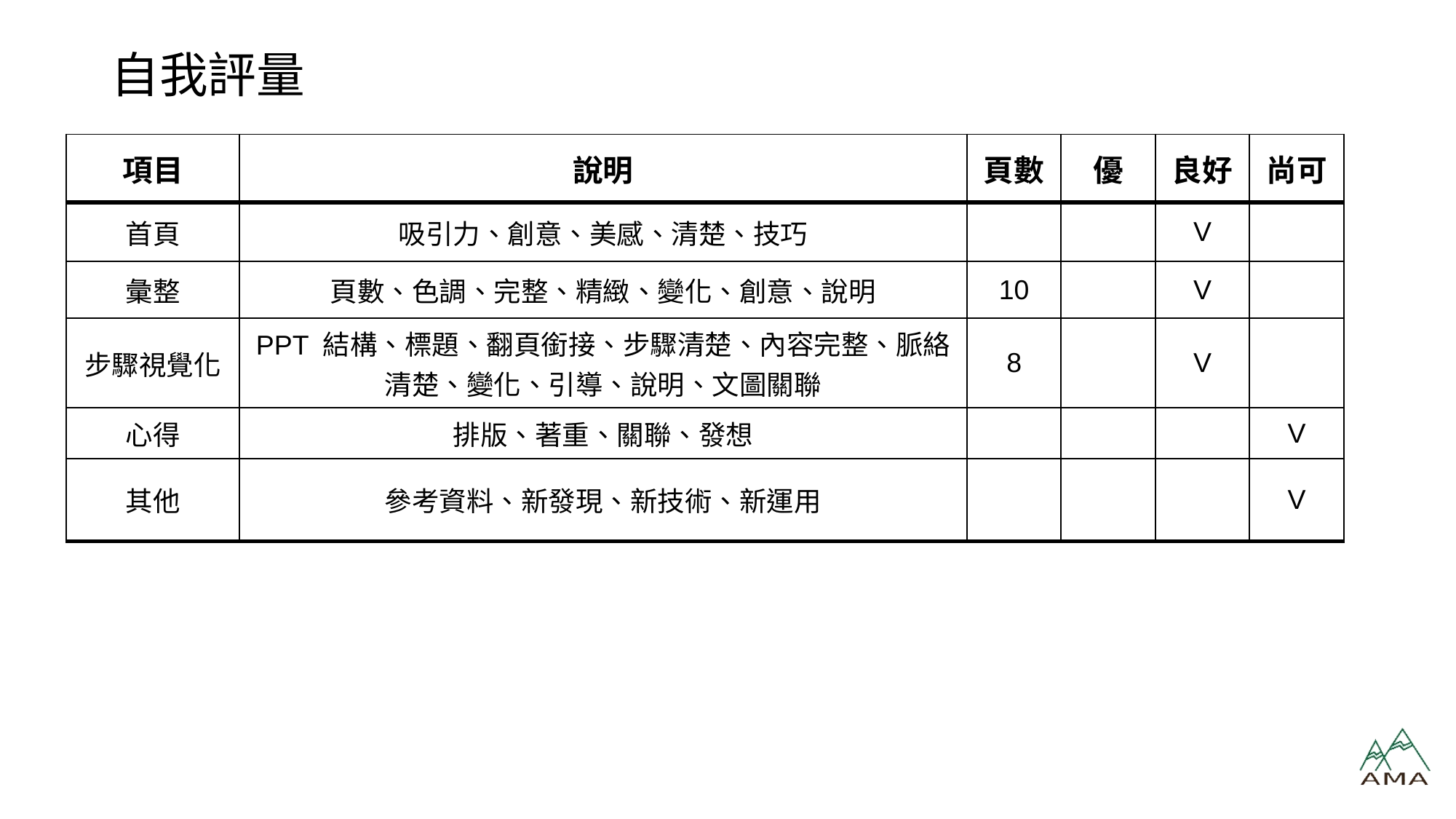

# 自我評量
| 項目 | 說明 | 頁數 | 優 | 良好 | 尚可 |
| --- | --- | --- | --- | --- | --- |
| 首頁 | 吸引力、創意、美感、清楚、技巧 |  |  | V |  |
| 彙整 | 頁數、色調、完整、精緻、變化、創意、說明 | 10 |  | V |  |
| 步驟視覺化 | PPT 結構、標題、翻頁銜接、步驟清楚、內容完整、脈絡清楚、變化、引導、說明、文圖關聯 | 8 |  | V |  |
| 心得 | 排版、著重、關聯、發想 |  |  |  | V |
| 其他 | 參考資料、新發現、新技術、新運用 |  |  |  | V |